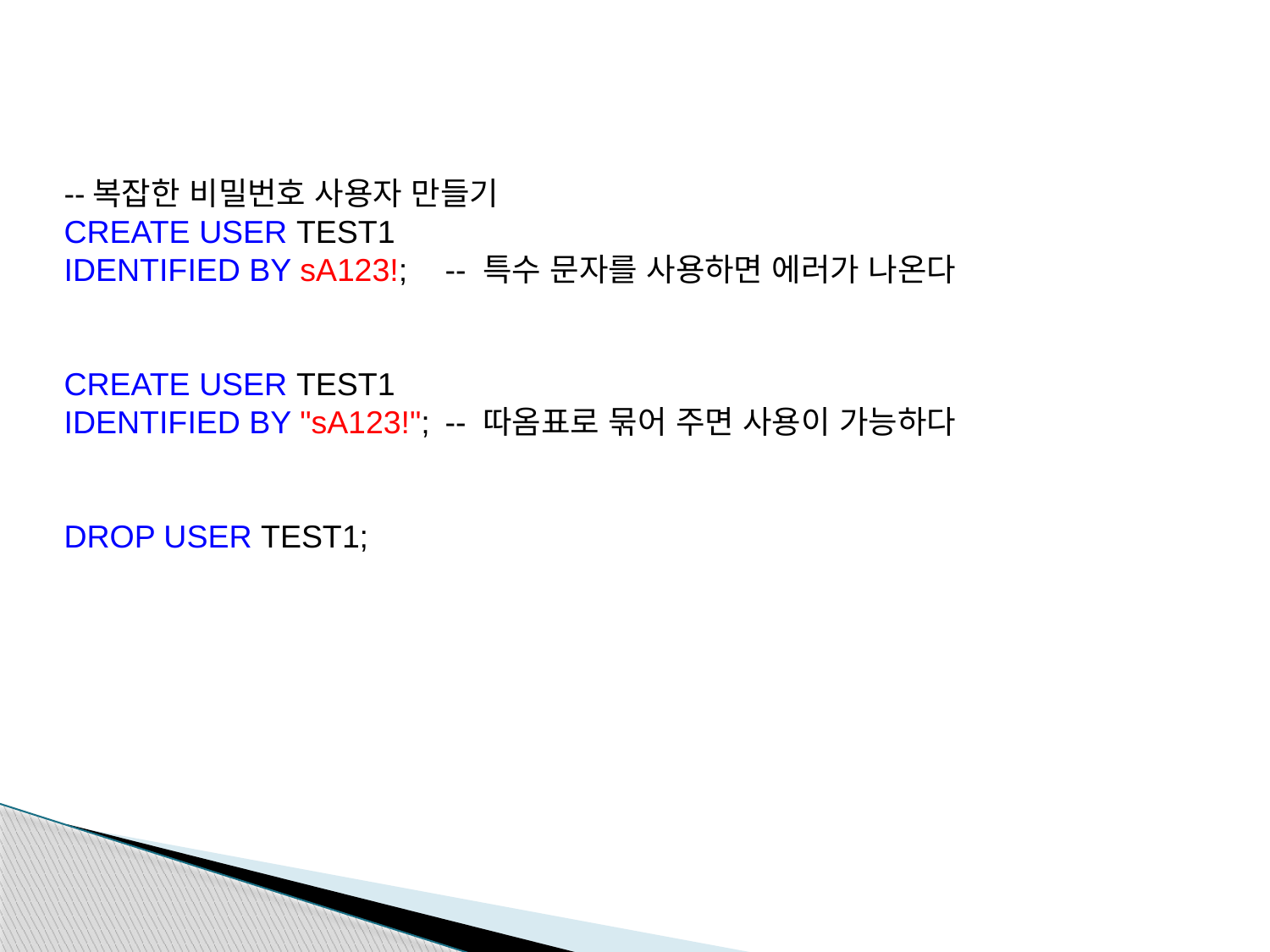

--복잡한 비밀번호 사용자 만들기
CREATE USER TEST1
IDENTIFIED BY sA123!; 	-- 특수 문자를 사용하면 에러가 나온다

CREATE USER TEST1
IDENTIFIED BY "sA123!";	-- 따옴표로 묶어 주면 사용이 가능하다

DROP USER TEST1;